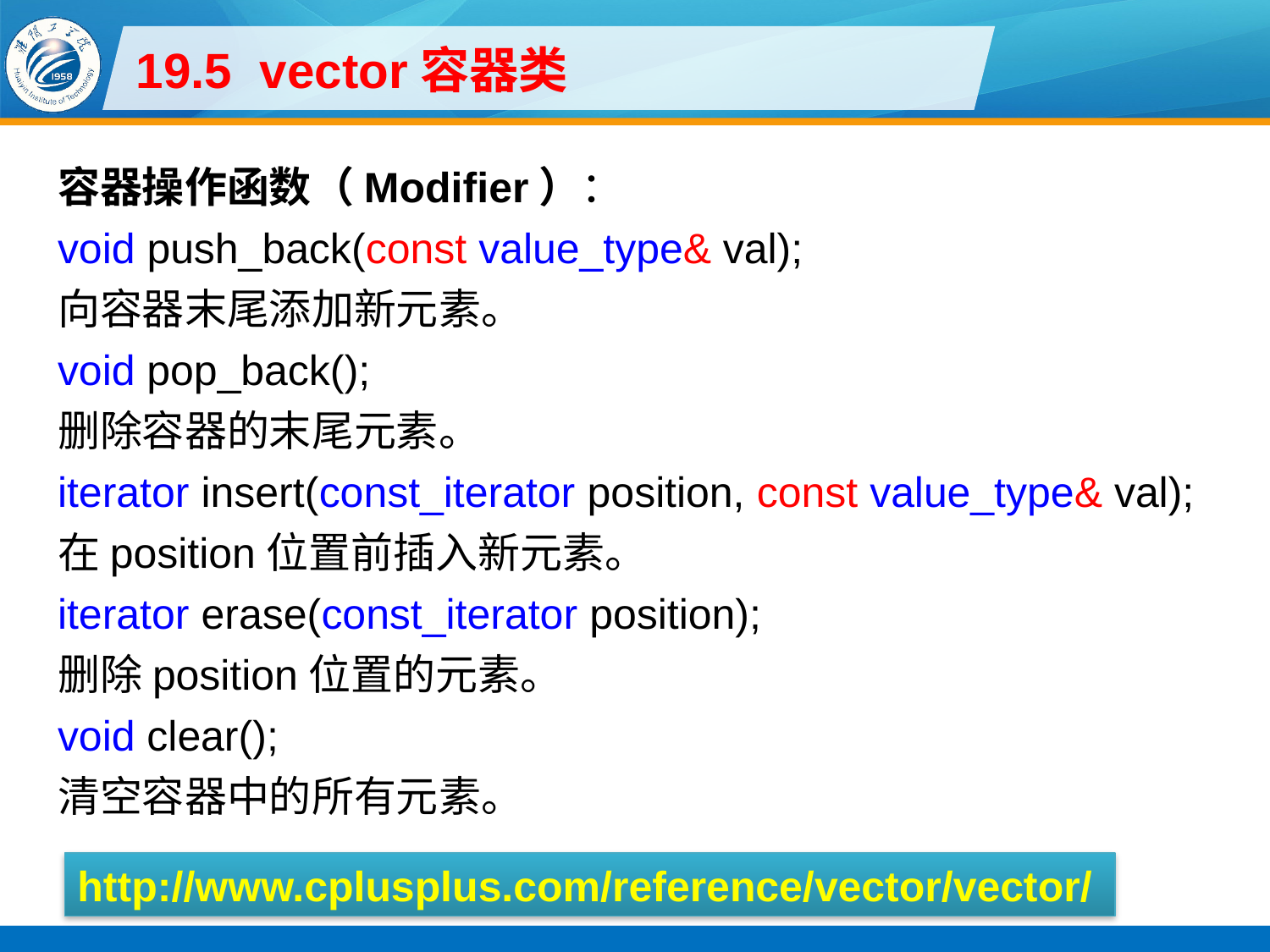

# 19.5  vector容器类
容器操作函数（Modifier）：
void push_back(const value_type& val);
向容器末尾添加新元素。
void pop_back();
删除容器的末尾元素。
iterator insert(const_iterator position, const value_type& val);
在position位置前插入新元素。
iterator erase(const_iterator position);
删除position位置的元素。
void clear();
清空容器中的所有元素。
http://www.cplusplus.com/reference/vector/vector/